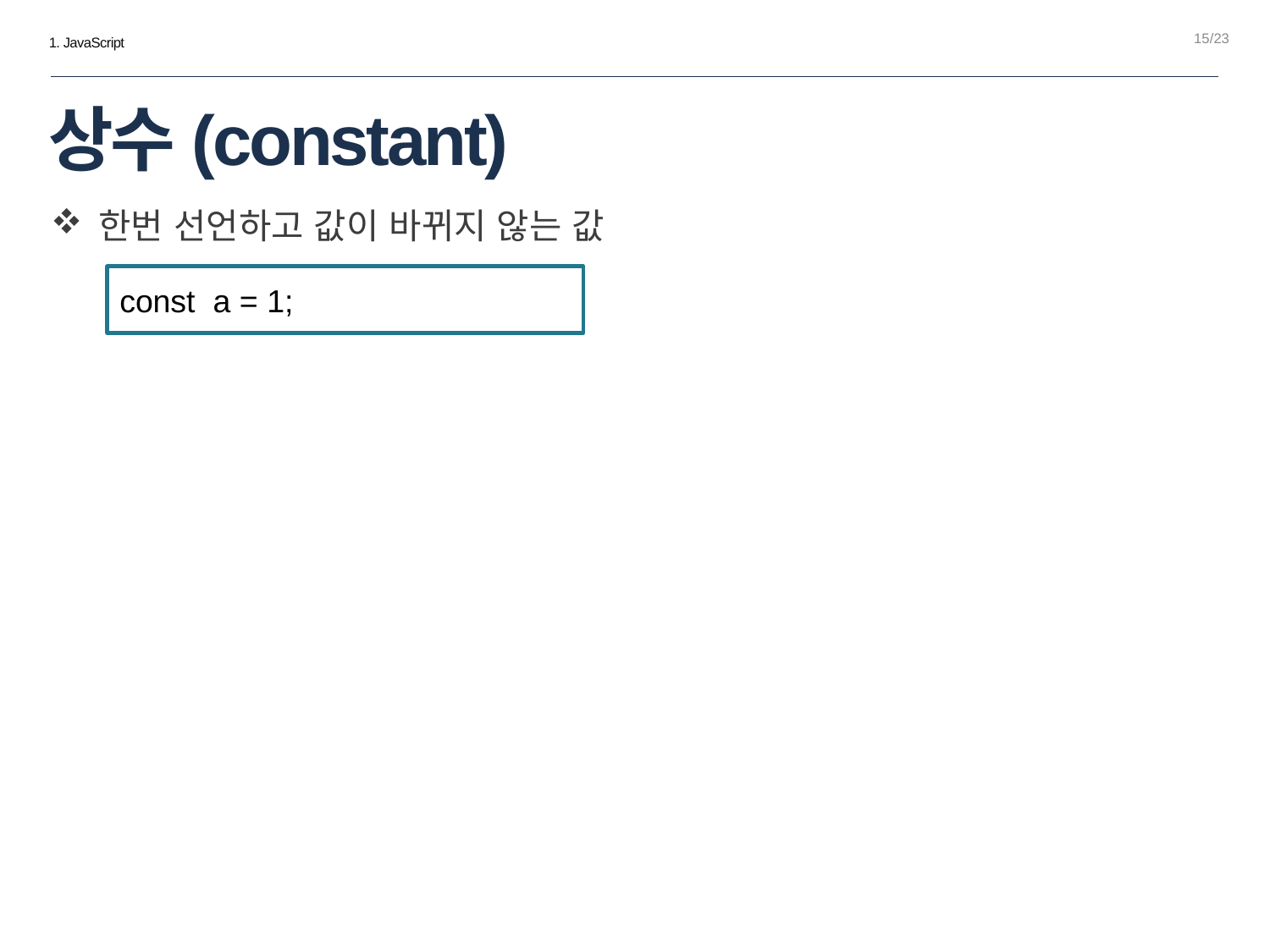

15
1. JavaScript
# 상수(constant)
한번 선언하고 값이 바뀌지 않는 값

const  a = 1;